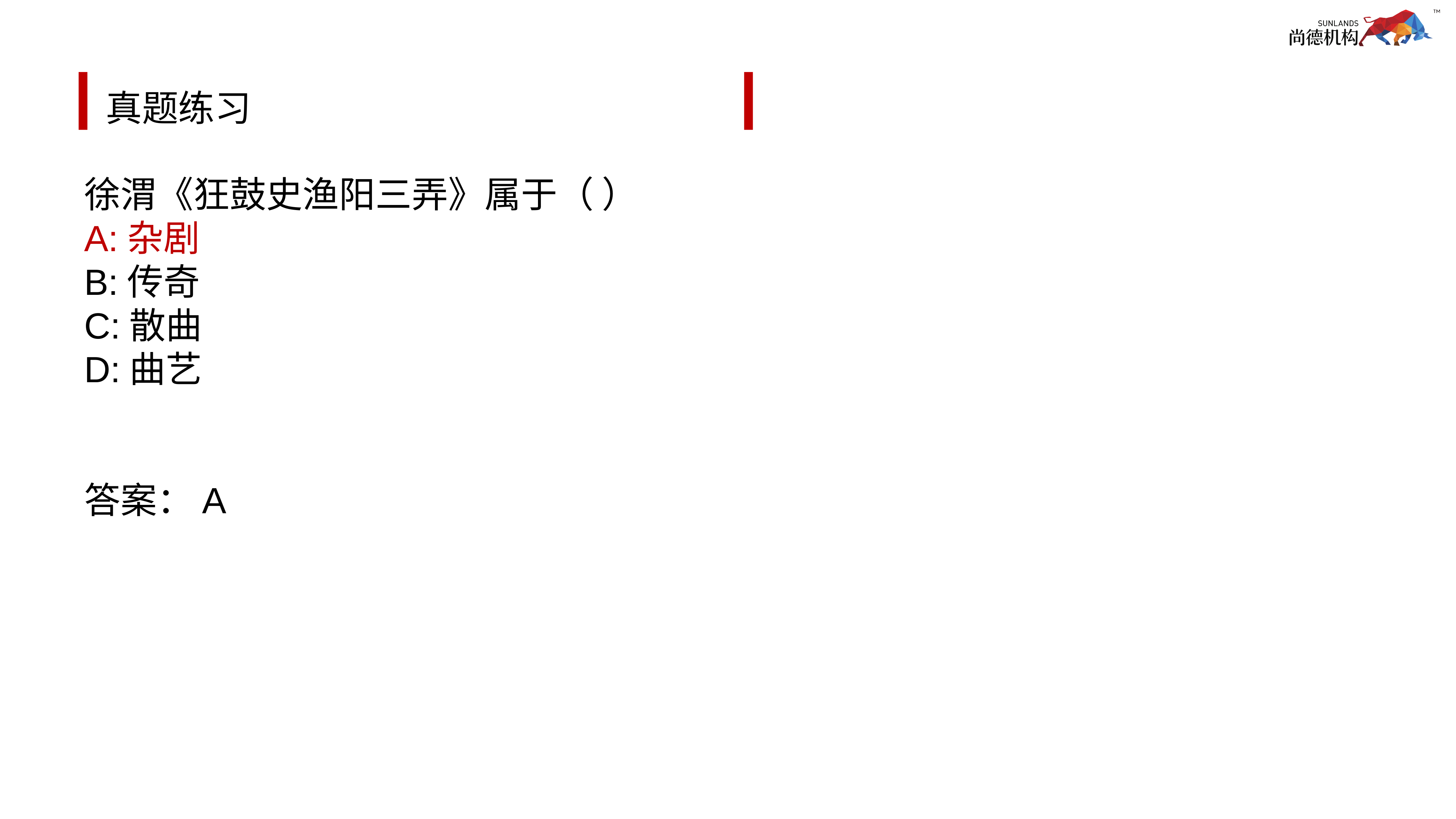

# 真题练习
徐渭《狂鼓史渔阳三弄》属于（ ）
A:杂剧
B:传奇
C:散曲
D:曲艺

答案：A